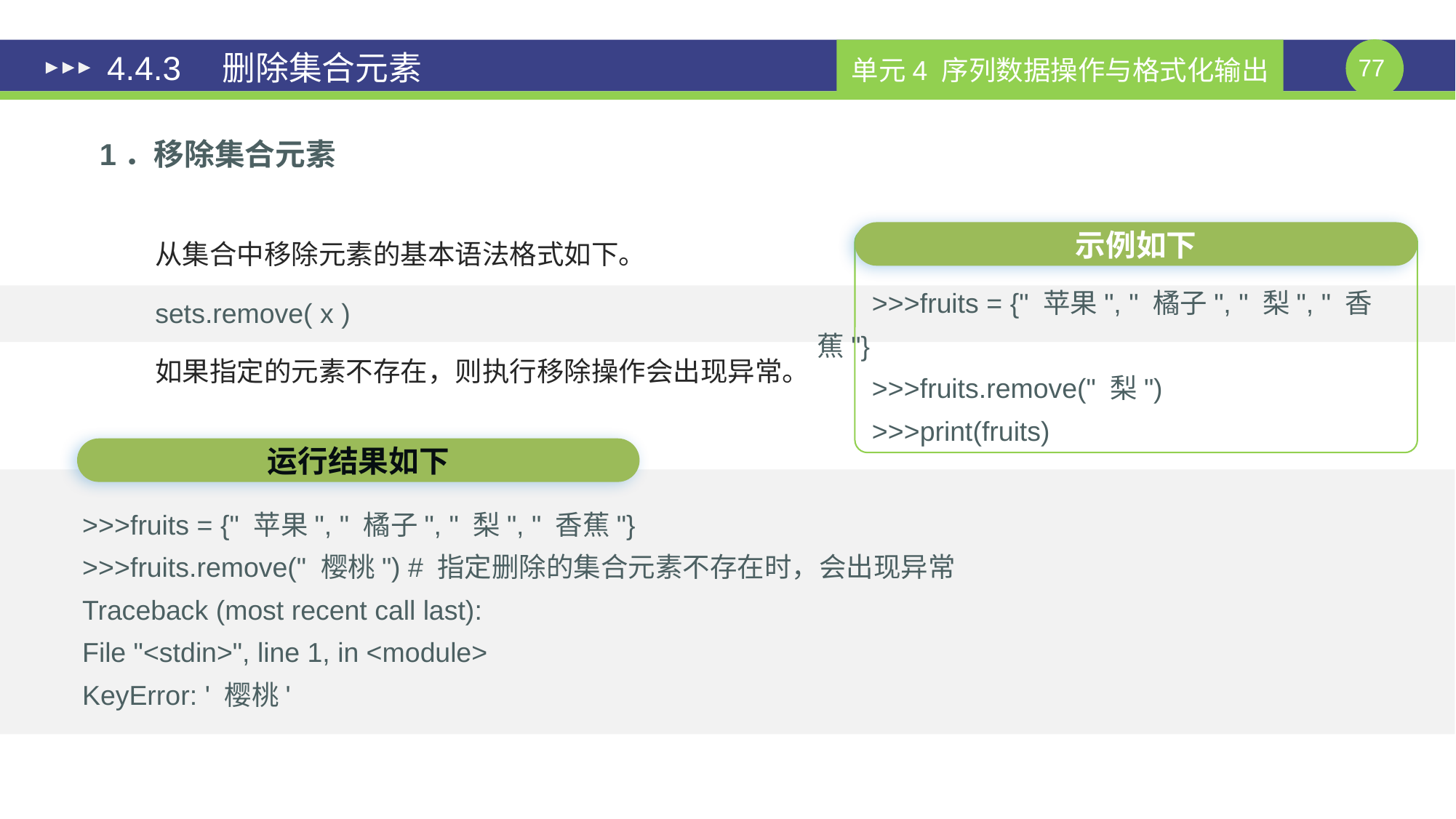

# 4.4.3　删除集合元素
1．移除集合元素
从集合中移除元素的基本语法格式如下。

sets.remove( x )

如果指定的元素不存在，则执行移除操作会出现异常。
示例如下

>>>fruits = {" 苹果", " 橘子", " 梨", " 香蕉"}
>>>fruits.remove(" 梨")
>>>print(fruits)

运行结果如下

>>>fruits = {" 苹果", " 橘子", " 梨", " 香蕉"}
>>>fruits.remove(" 樱桃") # 指定删除的集合元素不存在时，会出现异常
Traceback (most recent call last):
File "<stdin>", line 1, in <module>
KeyError: ' 樱桃'